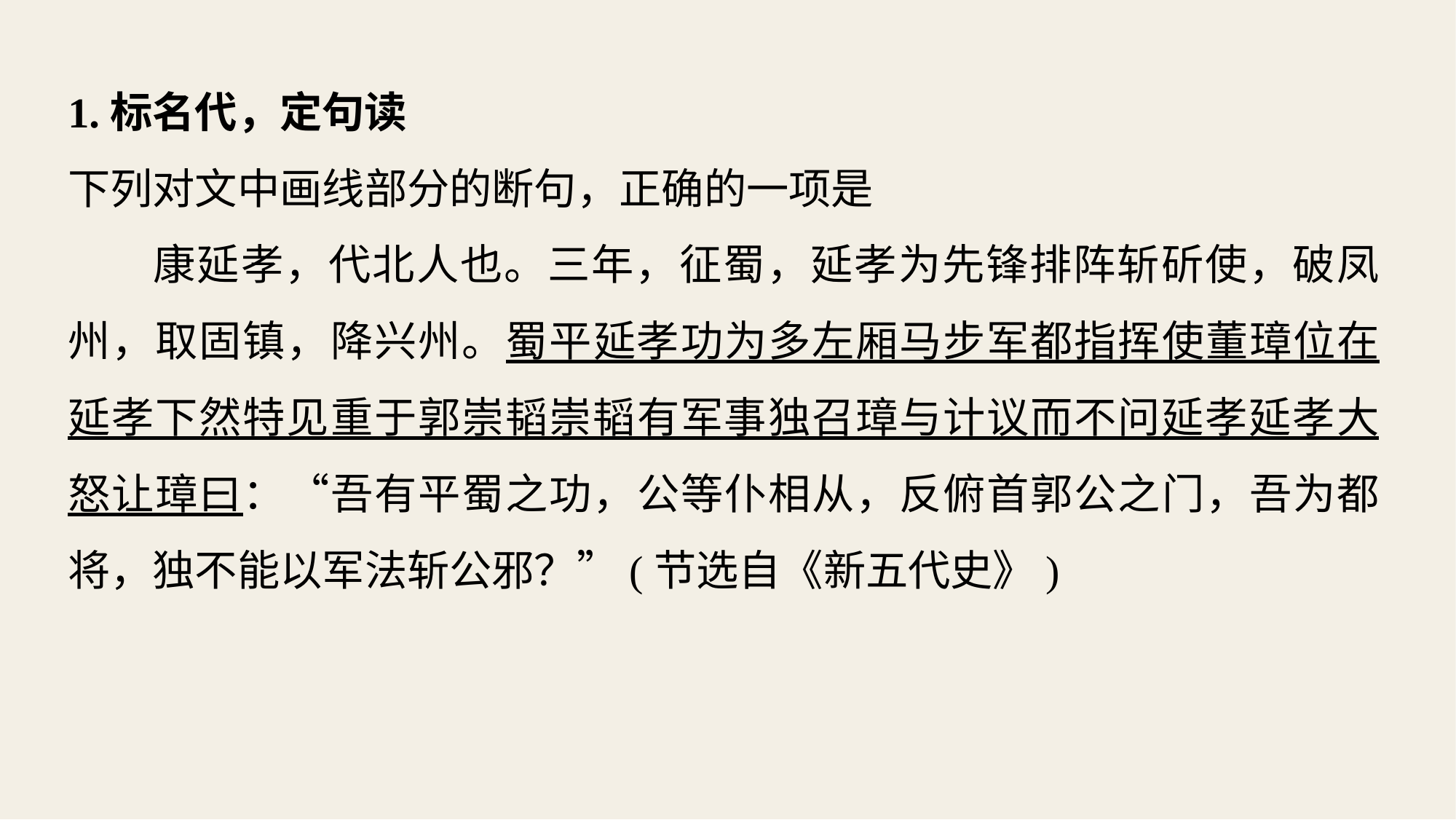

1.标名代，定句读
下列对文中画线部分的断句，正确的一项是
康延孝，代北人也。三年，征蜀，延孝为先锋排阵斩斫使，破凤州，取固镇，降兴州。蜀平延孝功为多左厢马步军都指挥使董璋位在延孝下然特见重于郭崇韬崇韬有军事独召璋与计议而不问延孝延孝大怒让璋曰：“吾有平蜀之功，公等仆相从，反俯首郭公之门，吾为都将，独不能以军法斩公邪？”(节选自《新五代史》)